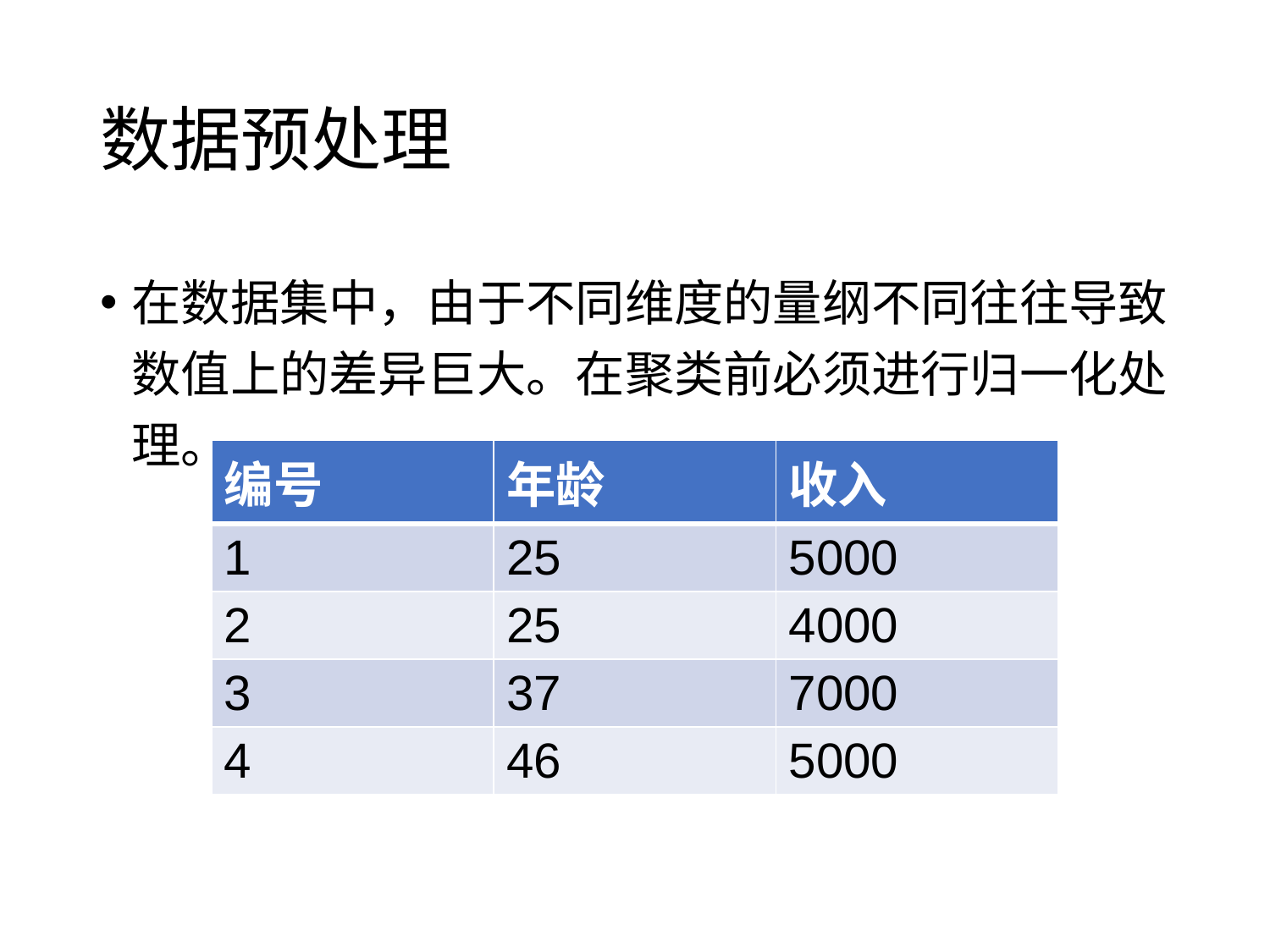

# 数据预处理
在数据集中，由于不同维度的量纲不同往往导致数值上的差异巨大。在聚类前必须进行归一化处理。
| 编号 | 年龄 | 收入 |
| --- | --- | --- |
| 1 | 25 | 5000 |
| 2 | 25 | 4000 |
| 3 | 37 | 7000 |
| 4 | 46 | 5000 |